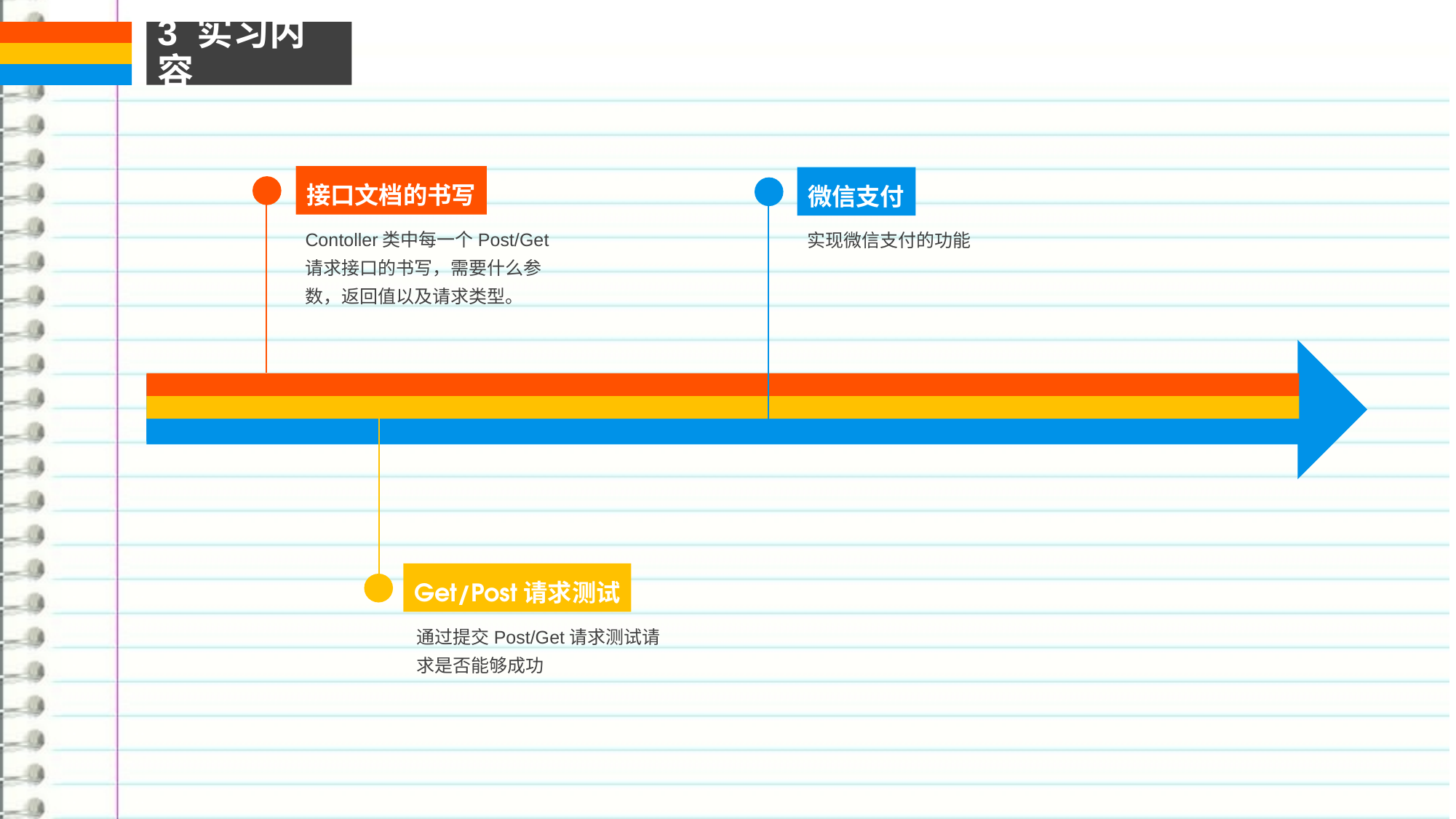

3 实习内容
接口文档的书写
微信支付

Contoller类中每一个Post/Get请求接口的书写，需要什么参数，返回值以及请求类型。
实现微信支付的功能

Get/Post请求测试
通过提交Post/Get请求测试请求是否能够成功